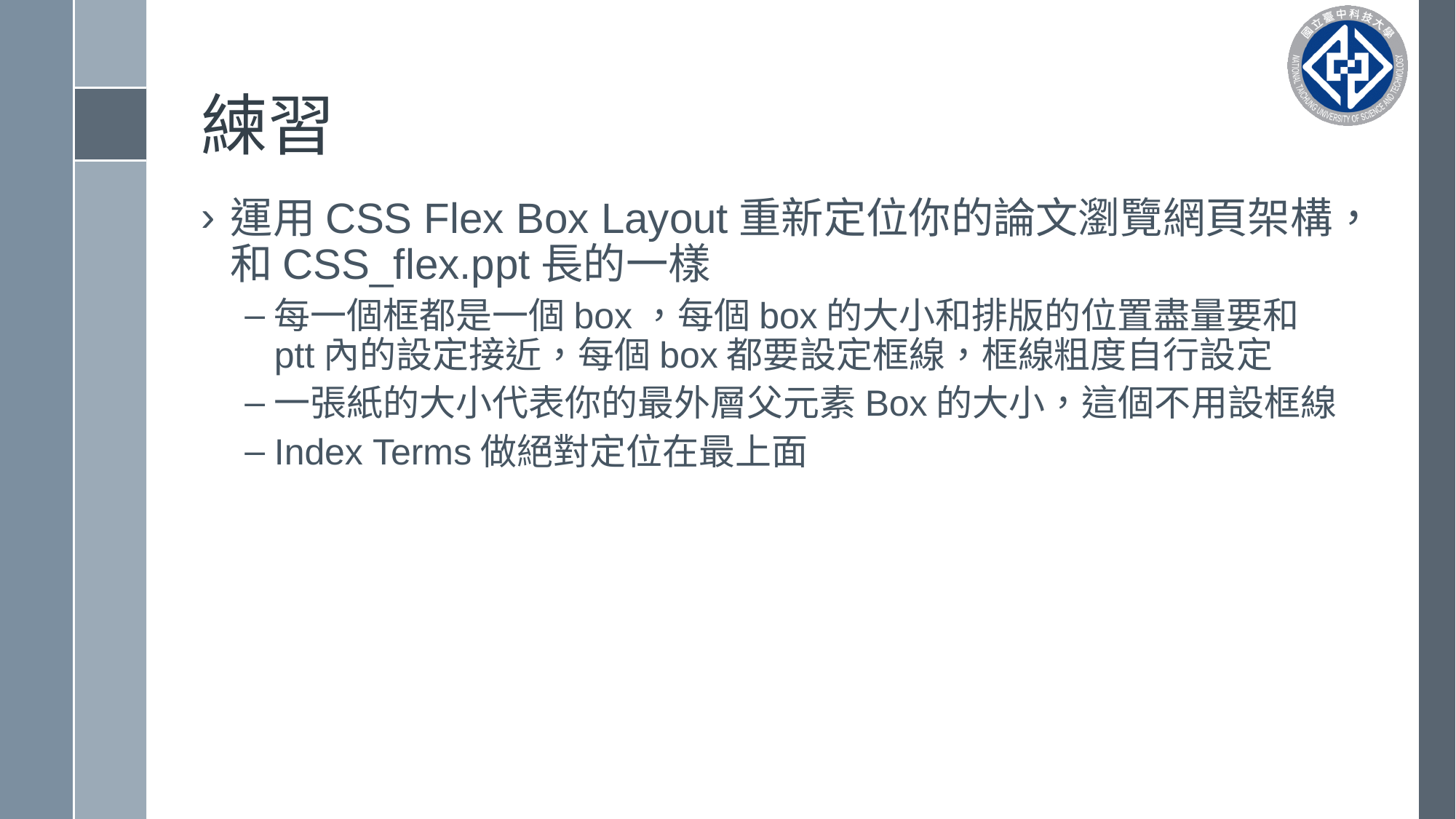

# 練習
運用CSS Flex Box Layout重新定位你的論文瀏覽網頁架構，和CSS_flex.ppt長的一樣
每一個框都是一個box，每個box的大小和排版的位置盡量要和ptt內的設定接近，每個box都要設定框線，框線粗度自行設定
一張紙的大小代表你的最外層父元素Box的大小，這個不用設框線
Index Terms做絕對定位在最上面